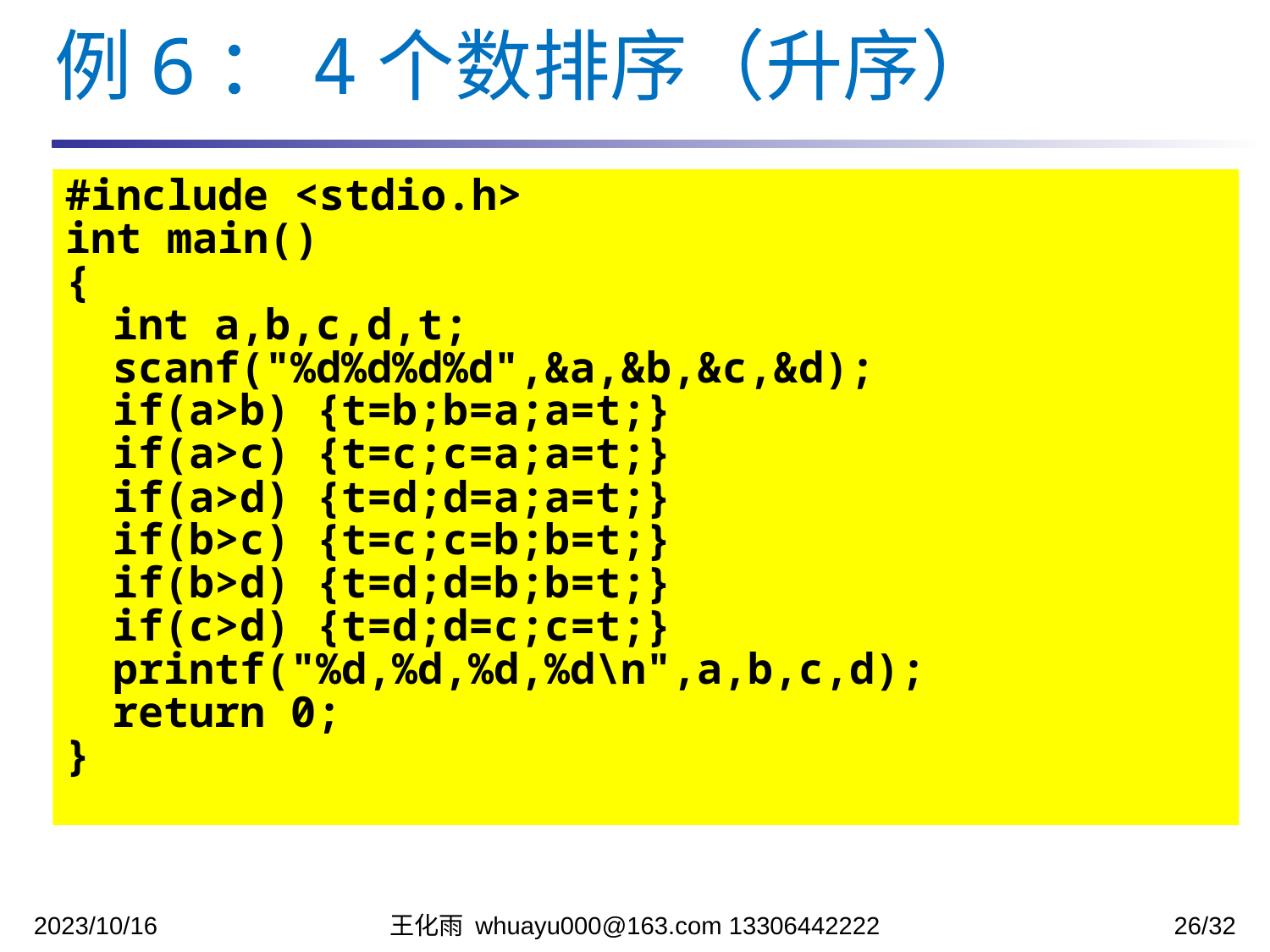

例6：4个数排序（升序）
#include <stdio.h>
int main()
{
	int a,b,c,d,t;
 	scanf("%d%d%d%d",&a,&b,&c,&d);
 	if(a>b) {t=b;b=a;a=t;}
 	if(a>c) {t=c;c=a;a=t;}
 	if(a>d) {t=d;d=a;a=t;}
 	if(b>c) {t=c;c=b;b=t;}
 	if(b>d) {t=d;d=b;b=t;}
 	if(c>d) {t=d;d=c;c=t;}
 	printf("%d,%d,%d,%d\n",a,b,c,d);
	return 0;
}
2023/10/16
王化雨 whuayu000@163.com 13306442222
26/32